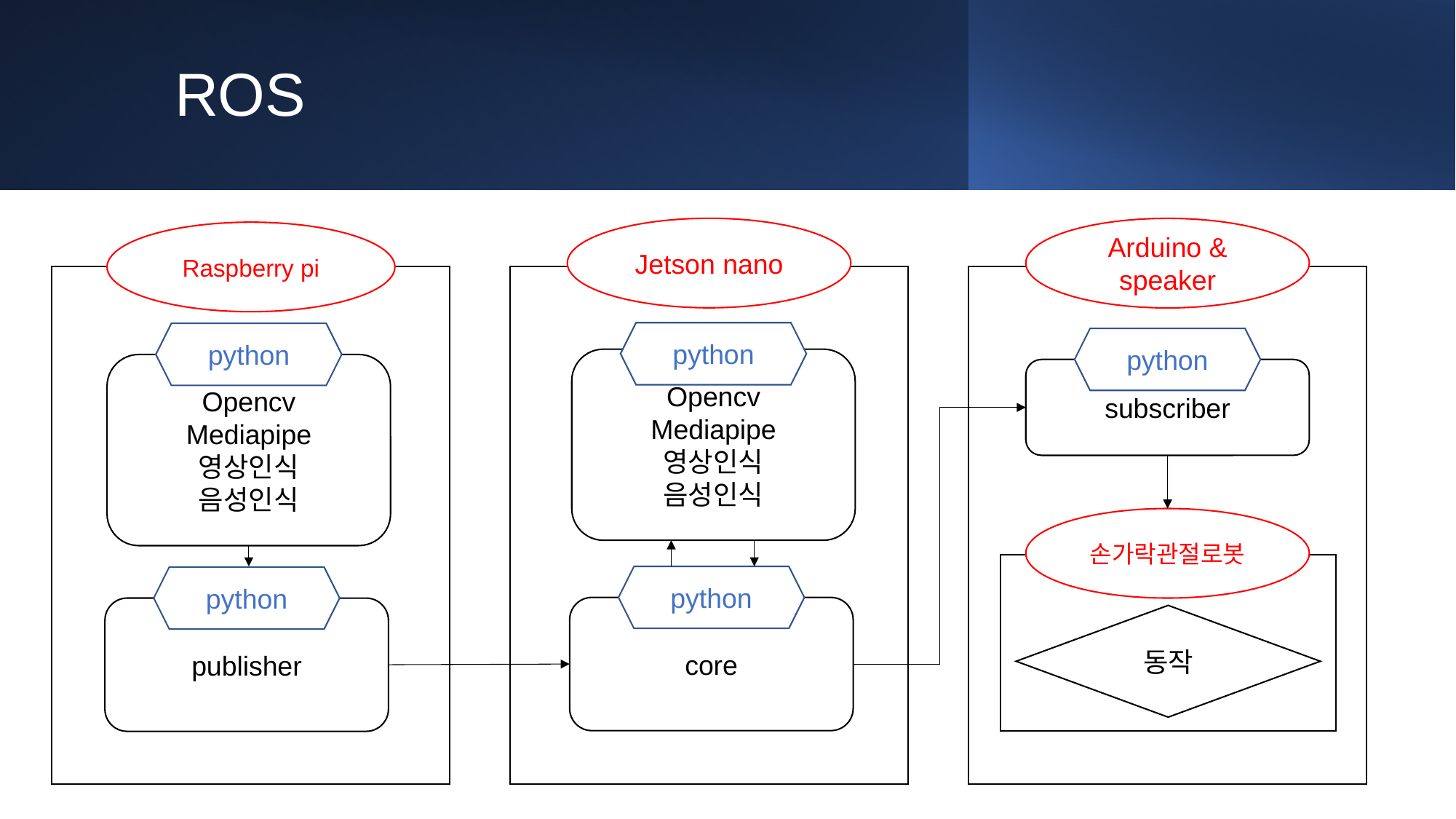

# ROS
Jetson nano
Arduino & speaker
Raspberry pi

python
python
python
Opencv
Mediapipe
영상인식
음성인식
Opencv
Mediapipe
영상인식
음성인식
subscriber
손가락관절로봇

python
python
core
publisher
동작